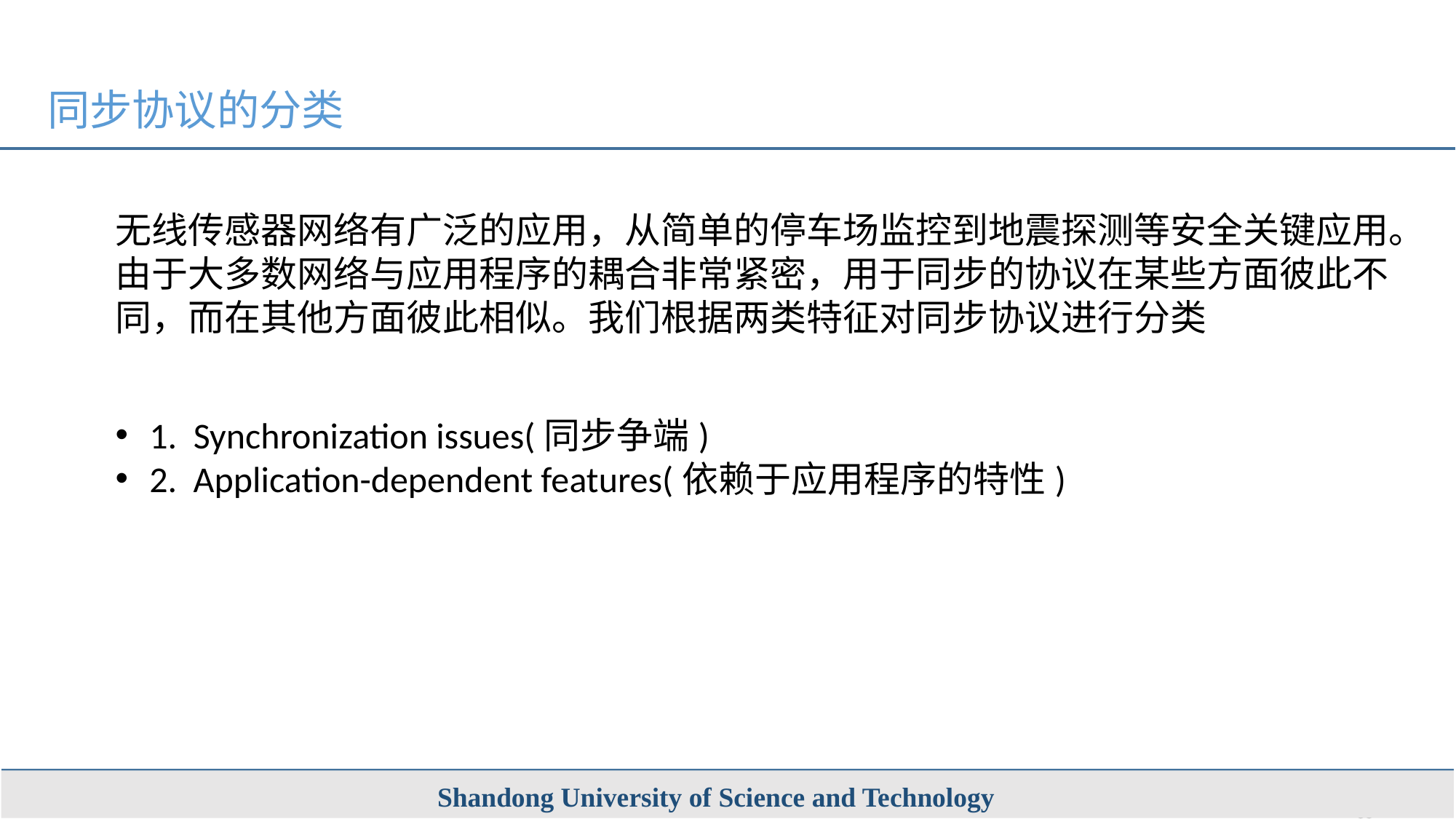

同步协议的分类
无线传感器网络有广泛的应用，从简单的停车场监控到地震探测等安全关键应用。由于大多数网络与应用程序的耦合非常紧密，用于同步的协议在某些方面彼此不同，而在其他方面彼此相似。我们根据两类特征对同步协议进行分类
1.  Synchronization issues(同步争端)
2.  Application-dependent features(依赖于应用程序的特性)
35

Shandong University of Science and Technology
35
35